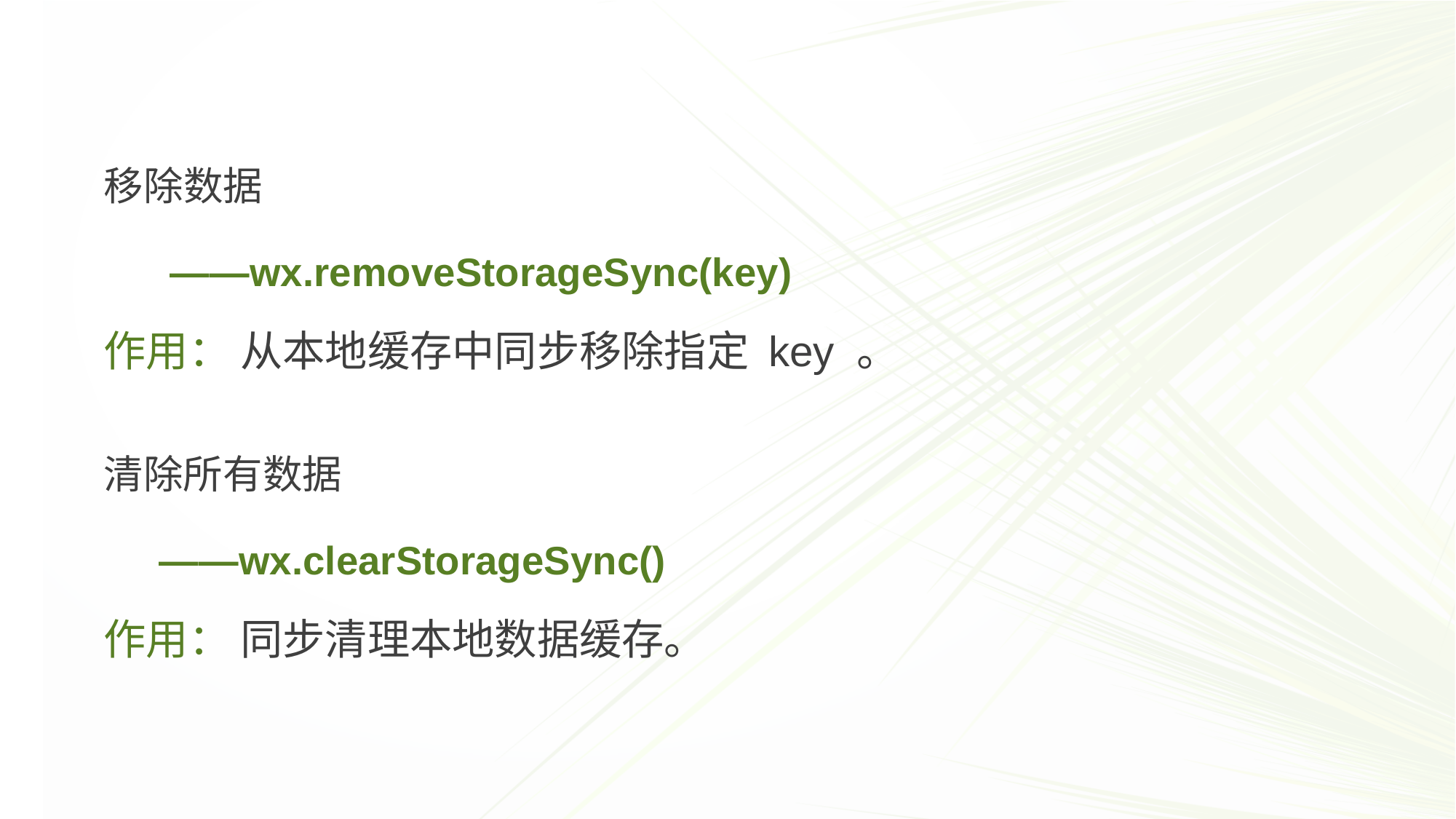

作用： 从本地缓存中同步移除指定 key 。
移除数据

      ——wx.removeStorageSync(key)
作用： 同步清理本地数据缓存。
清除所有数据

     ——wx.clearStorageSync()